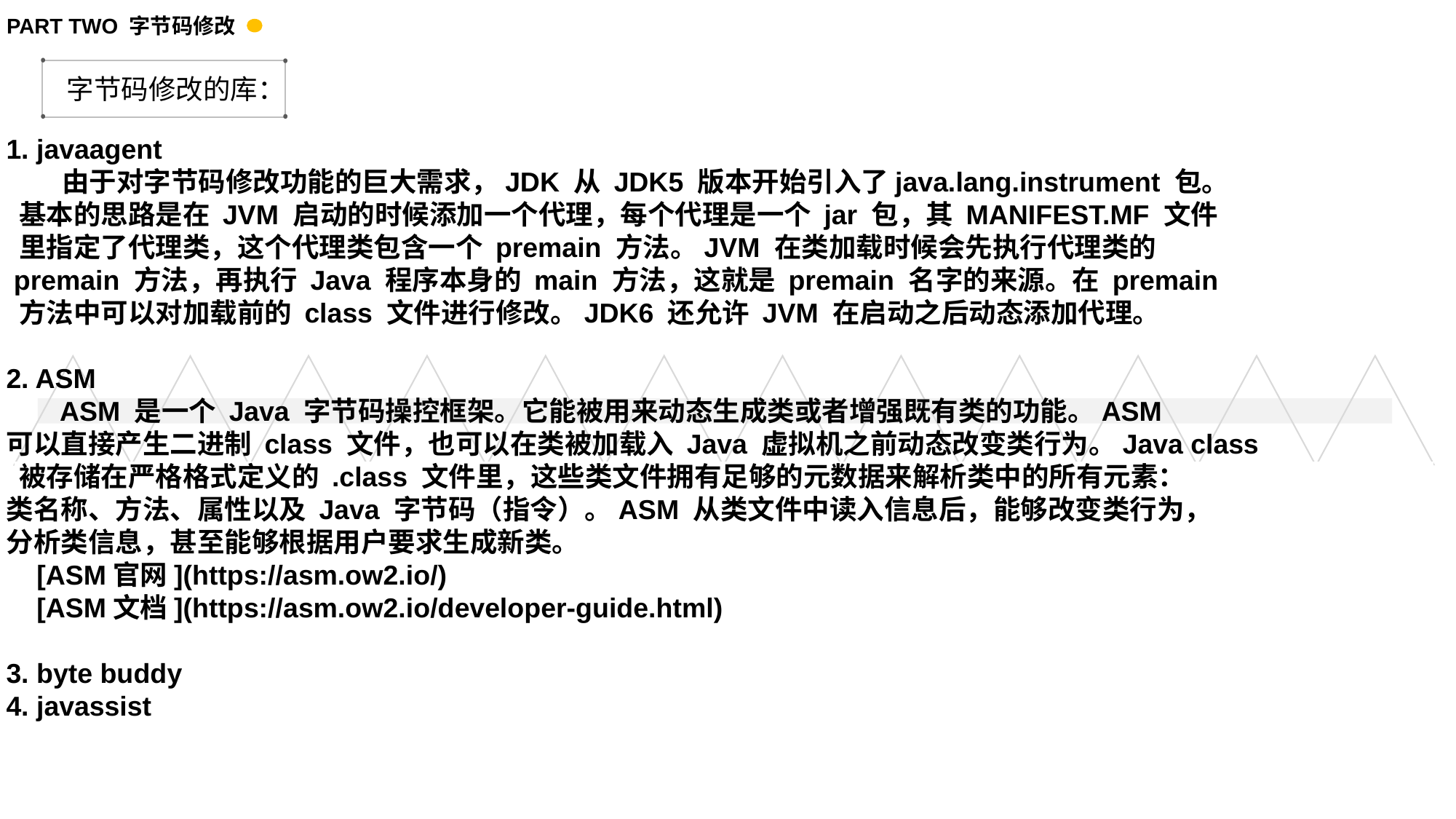

PART TWO 字节码修改

字节码修改的库：
1. javaagent
        由于对字节码修改功能的巨大需求，JDK 从 JDK5 版本开始引入了java.lang.instrument 包。
 基本的思路是在 JVM 启动的时候添加一个代理，每个代理是一个 jar 包，其 MANIFEST.MF 文件
 里指定了代理类，这个代理类包含一个 premain 方法。JVM 在类加载时候会先执行代理类的
 premain 方法，再执行 Java 程序本身的 main 方法，这就是 premain 名字的来源。在 premain
 方法中可以对加载前的 class 文件进行修改。JDK6 还允许 JVM 在启动之后动态添加代理。

2. ASM
       ASM 是一个 Java 字节码操控框架。它能被用来动态生成类或者增强既有类的功能。ASM
可以直接产生二进制 class 文件，也可以在类被加载入 Java 虚拟机之前动态改变类行为。Java class
 被存储在严格格式定义的 .class 文件里，这些类文件拥有足够的元数据来解析类中的所有元素：
类名称、方法、属性以及 Java 字节码（指令）。ASM 从类文件中读入信息后，能够改变类行为，
分析类信息，甚至能够根据用户要求生成新类。
    [ASM官网](https://asm.ow2.io/)
    [ASM文档](https://asm.ow2.io/developer-guide.html)

3. byte buddy
4. javassist